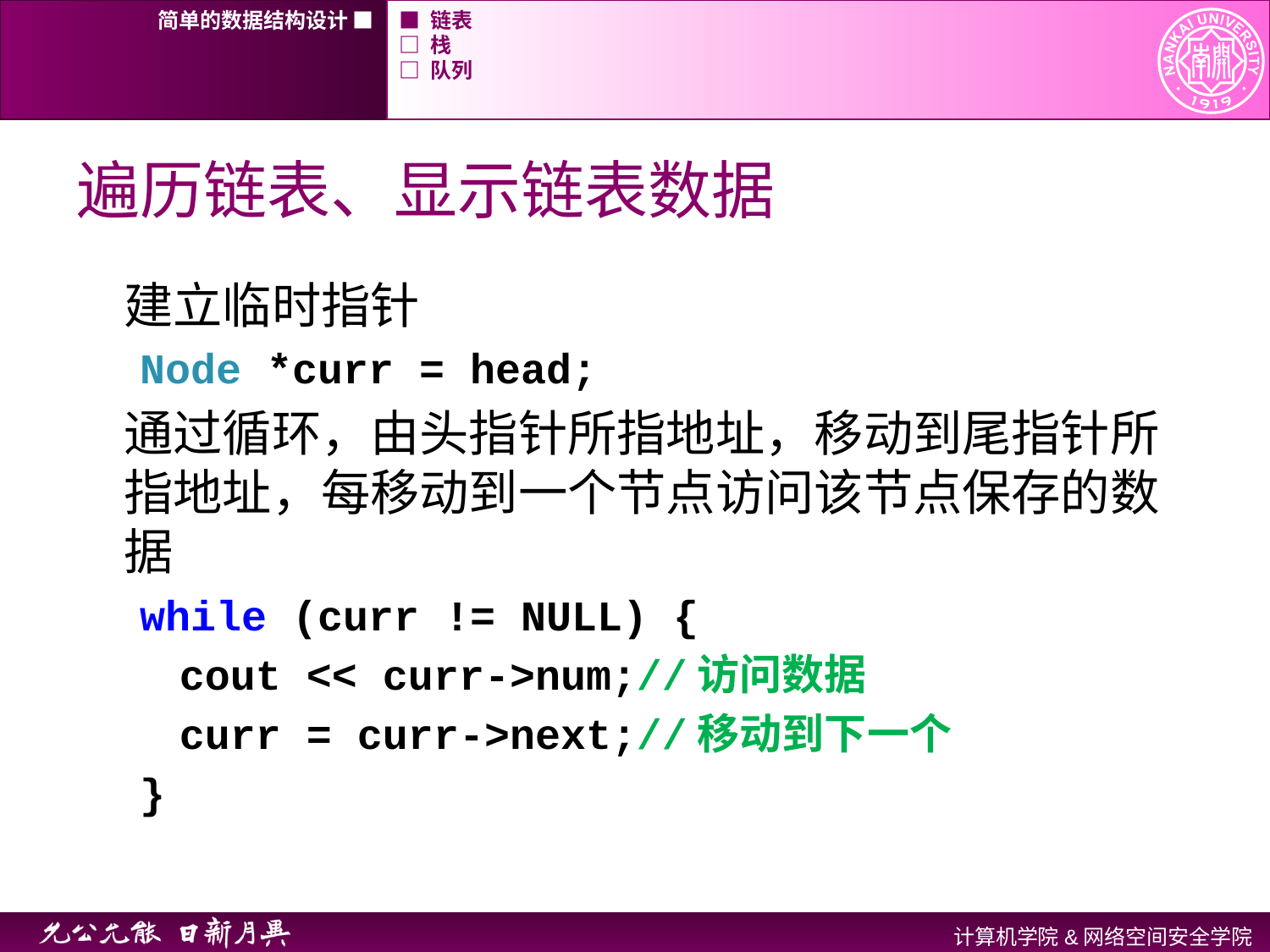

简单的数据结构设计 ■
■ 链表
□ 栈
□ 队列

# 遍历链表、显示链表数据
建立临时指针
Node *curr = head;
通过循环，由头指针所指地址，移动到尾指针所指地址，每移动到一个节点访问该节点保存的数据
while (curr != NULL) {
	cout << curr->num;//访问数据
	curr = curr->next;//移动到下一个
}